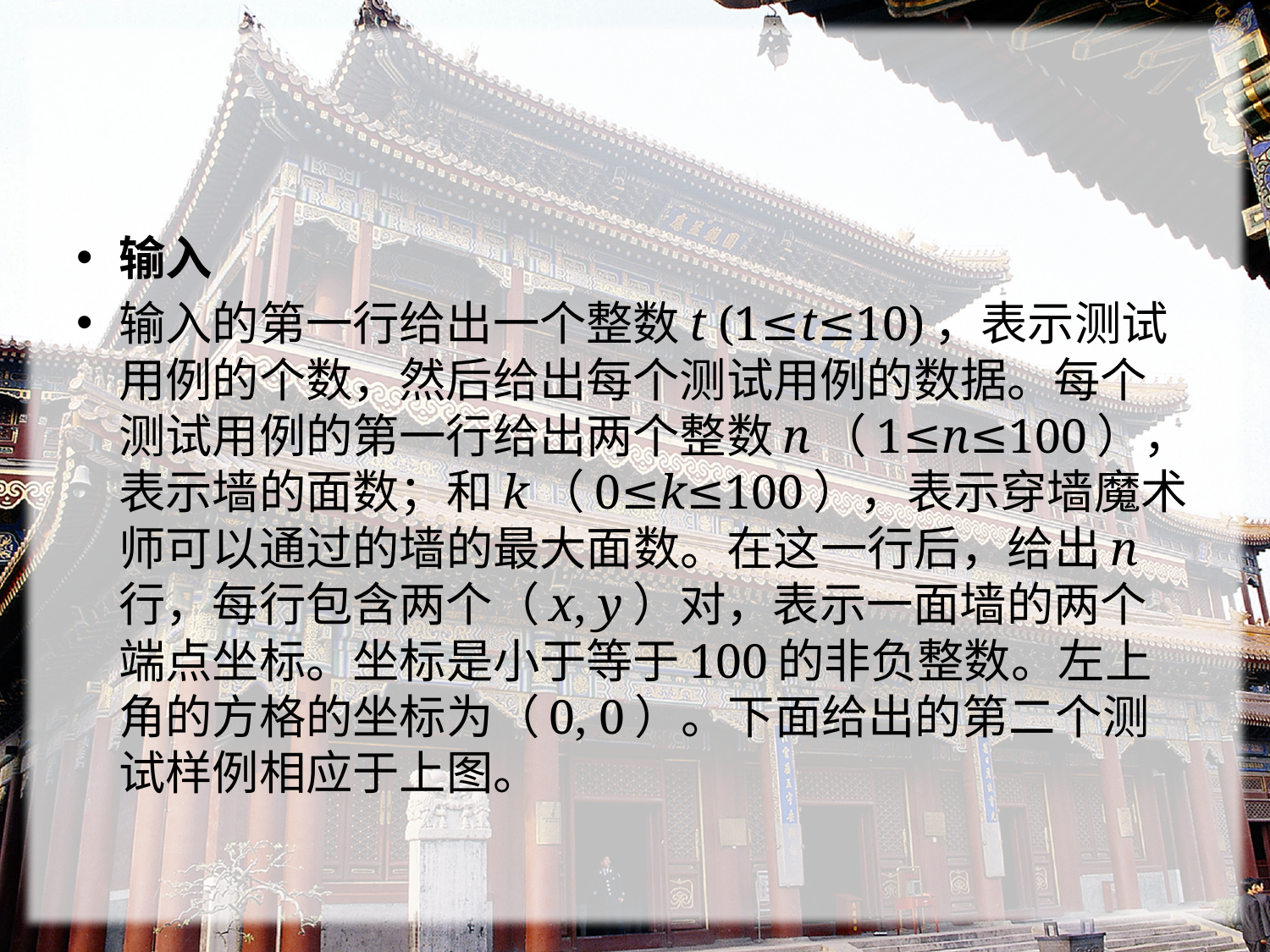

#
输入
输入的第一行给出一个整数t (1≤t≤10)，表示测试用例的个数，然后给出每个测试用例的数据。每个测试用例的第一行给出两个整数n（1≤n≤100），表示墙的面数；和k（0≤k≤100），表示穿墙魔术师可以通过的墙的最大面数。在这一行后，给出n行，每行包含两个（x, y）对，表示一面墙的两个端点坐标。坐标是小于等于100的非负整数。左上角的方格的坐标为（0, 0）。下面给出的第二个测试样例相应于上图。